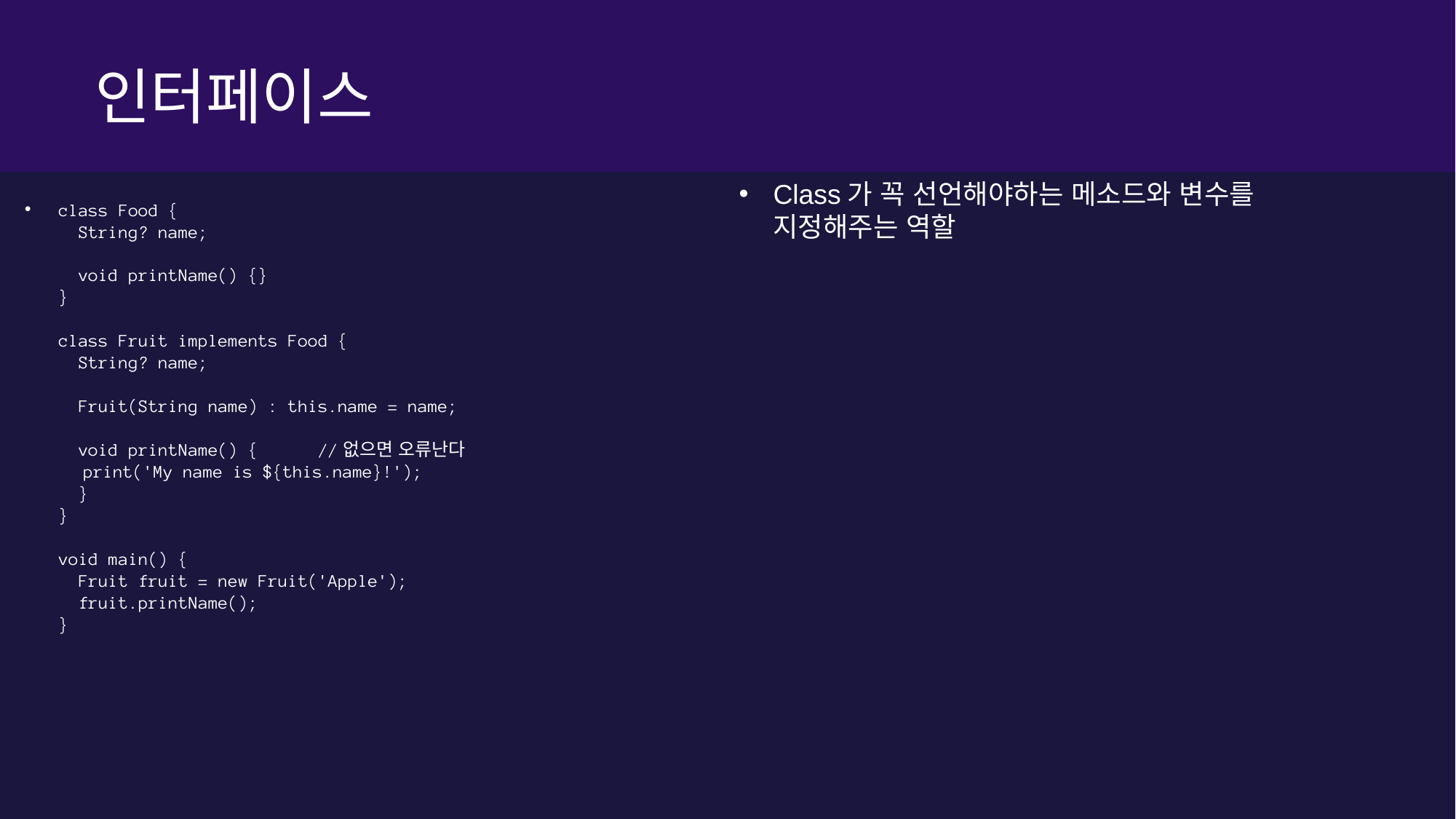

인터페이스
Class가 꼭 선언해야하는 메소드와 변수를 지정해주는 역할

class Food {
  String? name;
  void printName() {}
}
class Fruit implements Food {
  String? name;
  Fruit(String name) : this.name = name;
  void printName() {      //없으면 오류난다
    print('My name is ${this.name}!');
  }
}
void main() {
  Fruit fruit = new Fruit('Apple');
  fruit.printName();
}